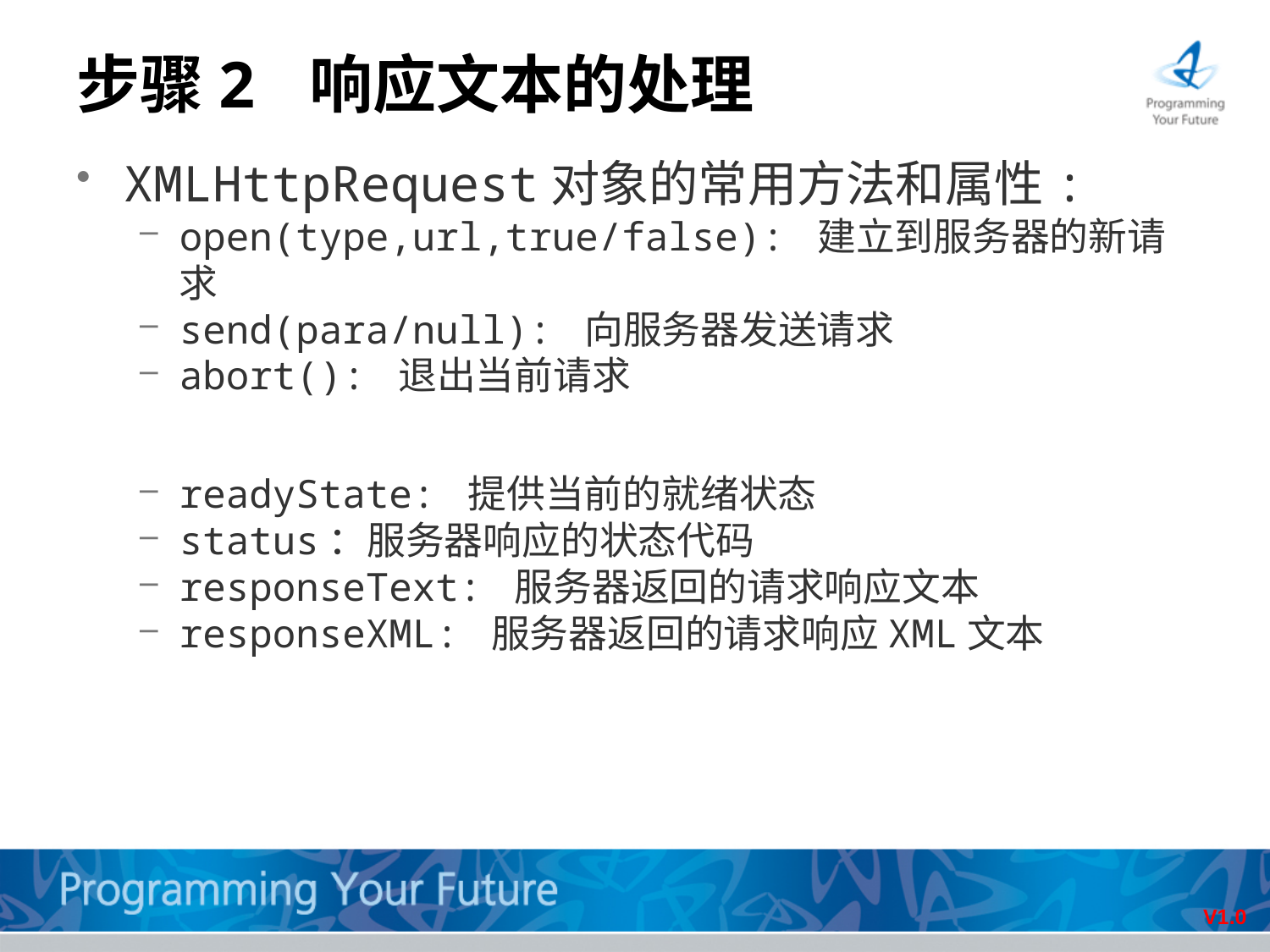

# 步骤2 响应文本的处理
XMLHttpRequest对象的常用方法和属性:
open(type,url,true/false): 建立到服务器的新请求
send(para/null): 向服务器发送请求
abort(): 退出当前请求

readyState: 提供当前的就绪状态
status：服务器响应的状态代码
responseText: 服务器返回的请求响应文本
responseXML: 服务器返回的请求响应XML文本